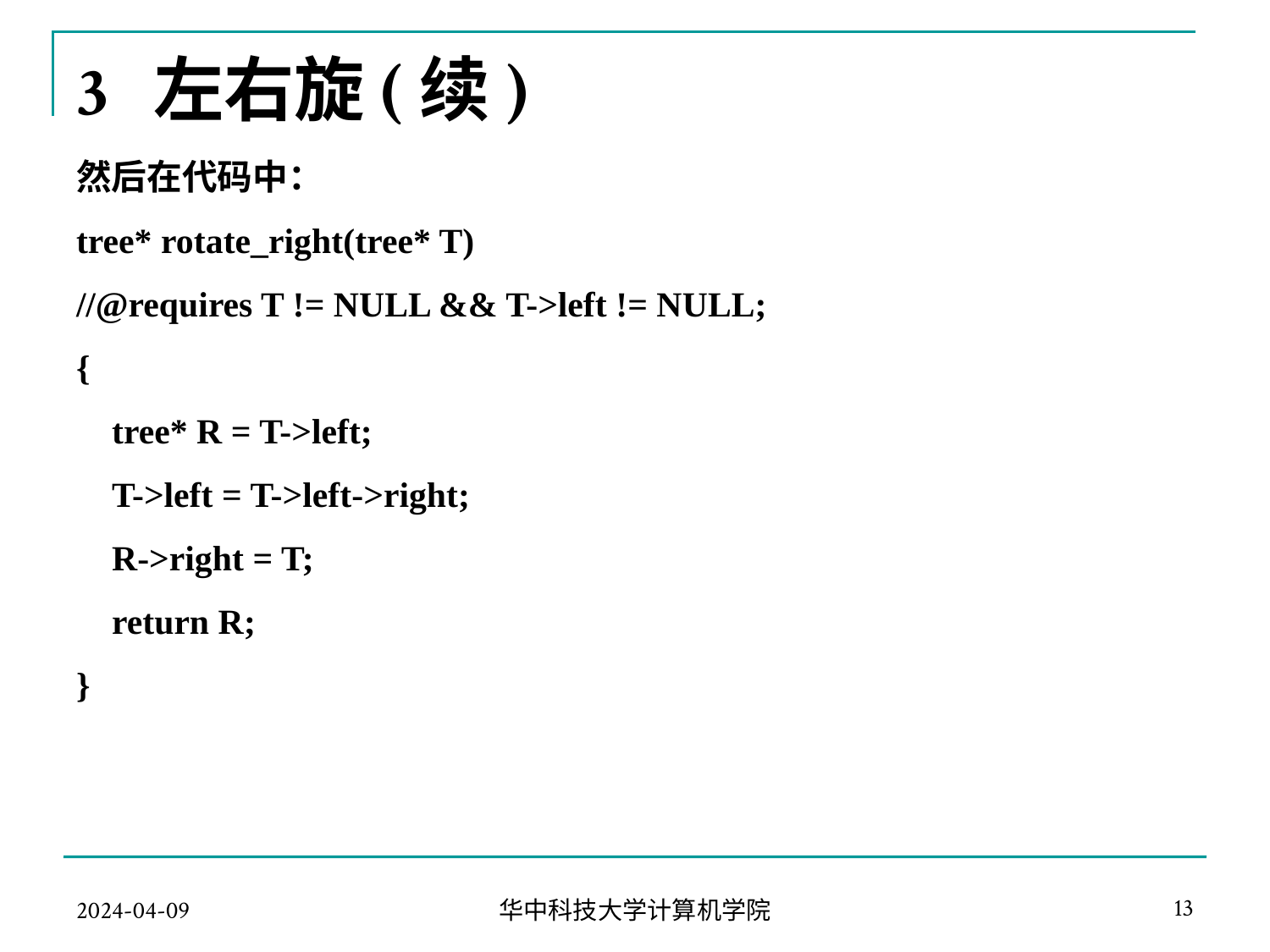

# 3  左右旋(续)
然后在代码中：
tree* rotate_right(tree* T)
//@requires T != NULL && T->left != NULL;
{
    tree* R = T->left;
    T->left = T->left->right;
    R->right = T;
    return R;
}
2024-04-09
13
华中科技大学计算机学院